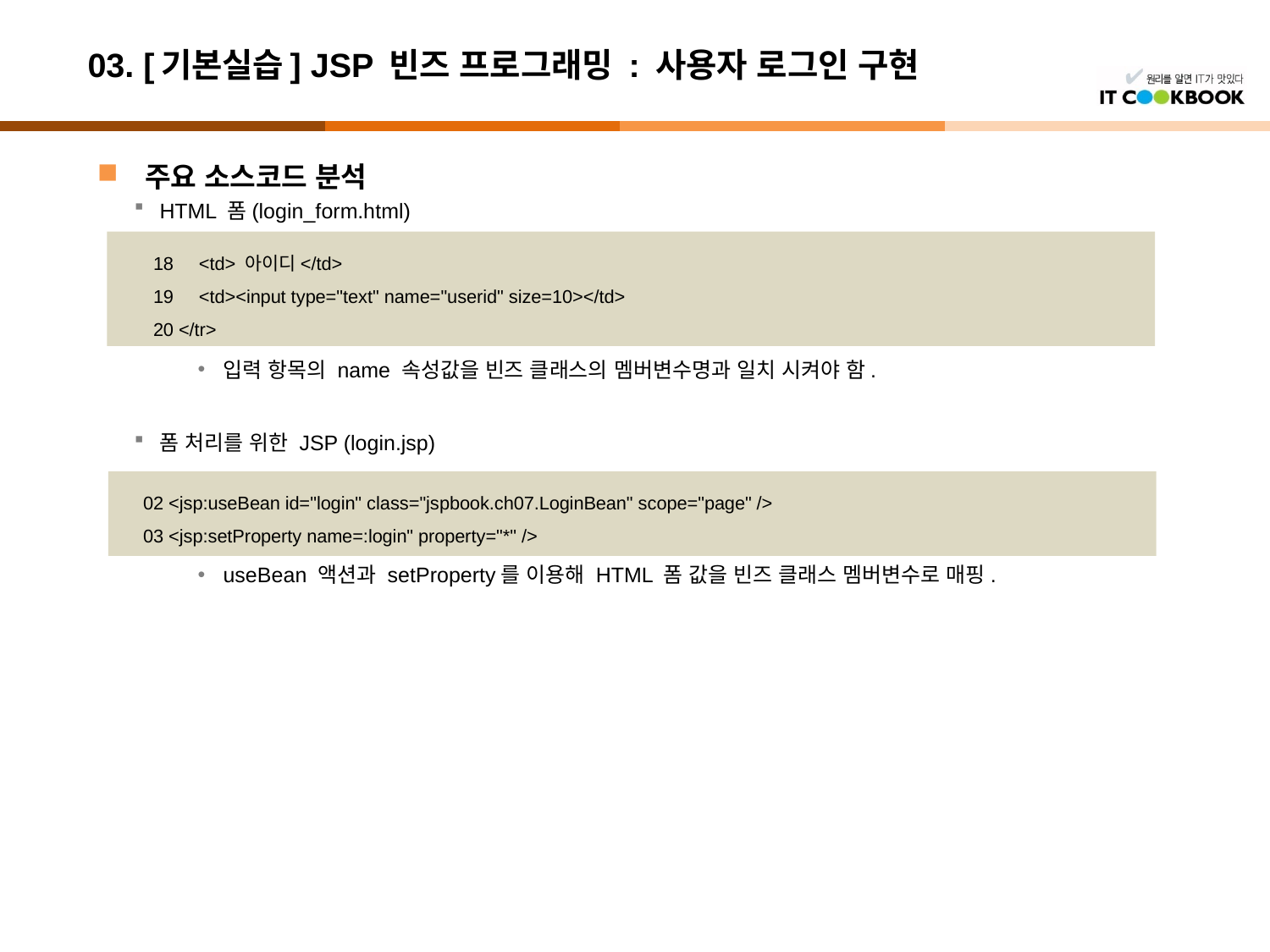

# 03. [기본실습] JSP 빈즈 프로그래밍 : 사용자 로그인 구현
주요 소스코드 분석
HTML 폼(login_form.html)

입력 항목의 name 속성값을 빈즈 클래스의 멤버변수명과 일치 시켜야 함.

폼 처리를 위한 JSP (login.jsp)

useBean 액션과 setProperty를 이용해 HTML 폼 값을 빈즈 클래스 멤버변수로 매핑.

18     <td> 아이디</td>
19     <td><input type="text" name="userid" size=10></td>
20 </tr>

02 <jsp:useBean id="login" class="jspbook.ch07.LoginBean" scope="page" />
03 <jsp:setProperty name=:login" property="*" />